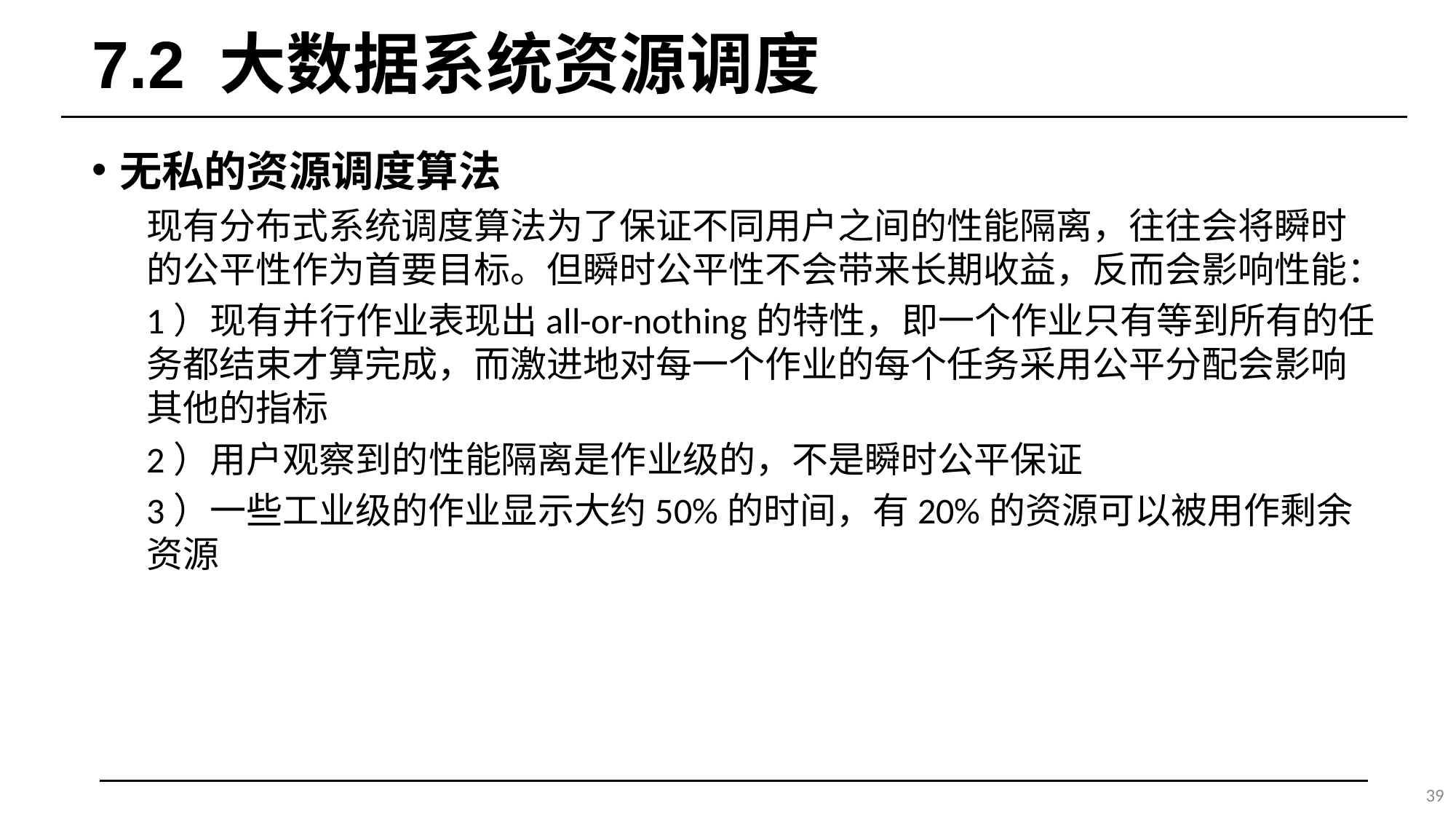

# 7.2 大数据系统资源调度
无私的资源调度算法
现有分布式系统调度算法为了保证不同用户之间的性能隔离，往往会将瞬时的公平性作为首要目标。但瞬时公平性不会带来长期收益，反而会影响性能：
1）现有并行作业表现出all-or-nothing的特性，即一个作业只有等到所有的任务都结束才算完成，而激进地对每一个作业的每个任务采用公平分配会影响其他的指标
2）用户观察到的性能隔离是作业级的，不是瞬时公平保证
3）一些工业级的作业显示大约50%的时间，有20%的资源可以被用作剩余资源
39